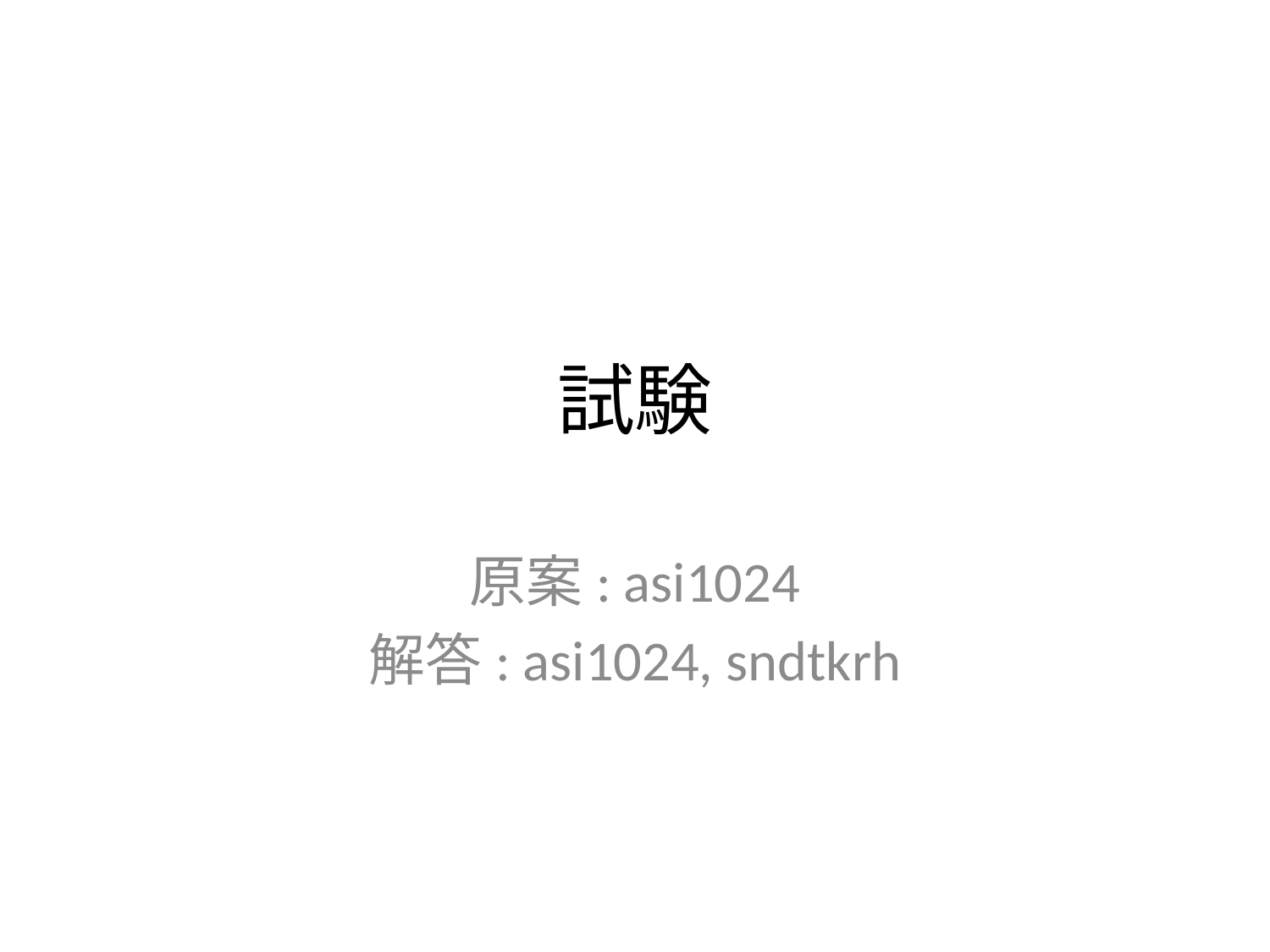

# 試験
原案: asi1024
解答: asi1024, sndtkrh